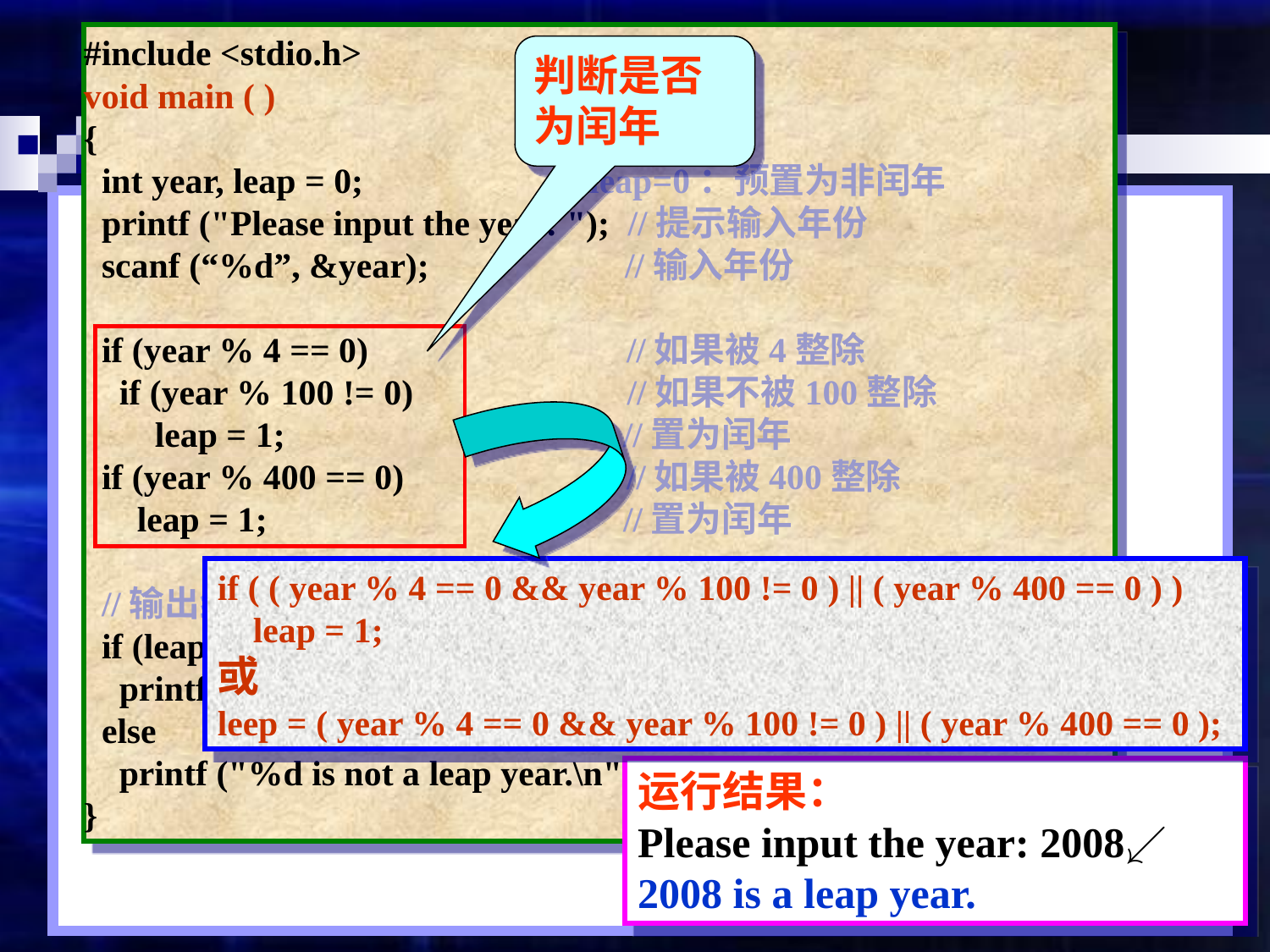

#include <stdio.h>
void main ( )
{
  int year, leap = 0;	                  // leap=0：预置为非闰年
  printf ("Please input the year: ");  //提示输入年份
  scanf (“%d”, &year);                      //输入年份

  if (year % 4 == 0)                             //如果被4整除
    if (year % 100 != 0)                        //如果不被100整除
        leap = 1;                                      //置为闰年
  if (year % 400 == 0)                         //如果被400整除
      leap = 1;                                        //置为闰年

  //输出结果
  if (leap)    //如果是闰年(leap==1)
    printf ("%d is a leap year.\n", year);
  else
    printf ("%d is not a leap year.\n", year);
}
判断是否为闰年

if ( ( year % 4 == 0 && year % 100 != 0 ) || ( year % 400 == 0 ) )
    leap = 1;
或
leep = ( year % 4 == 0 && year % 100 != 0 ) || ( year % 400 == 0 );
运行结果：
Please input the year: 2008↙
2008 is a leap year.